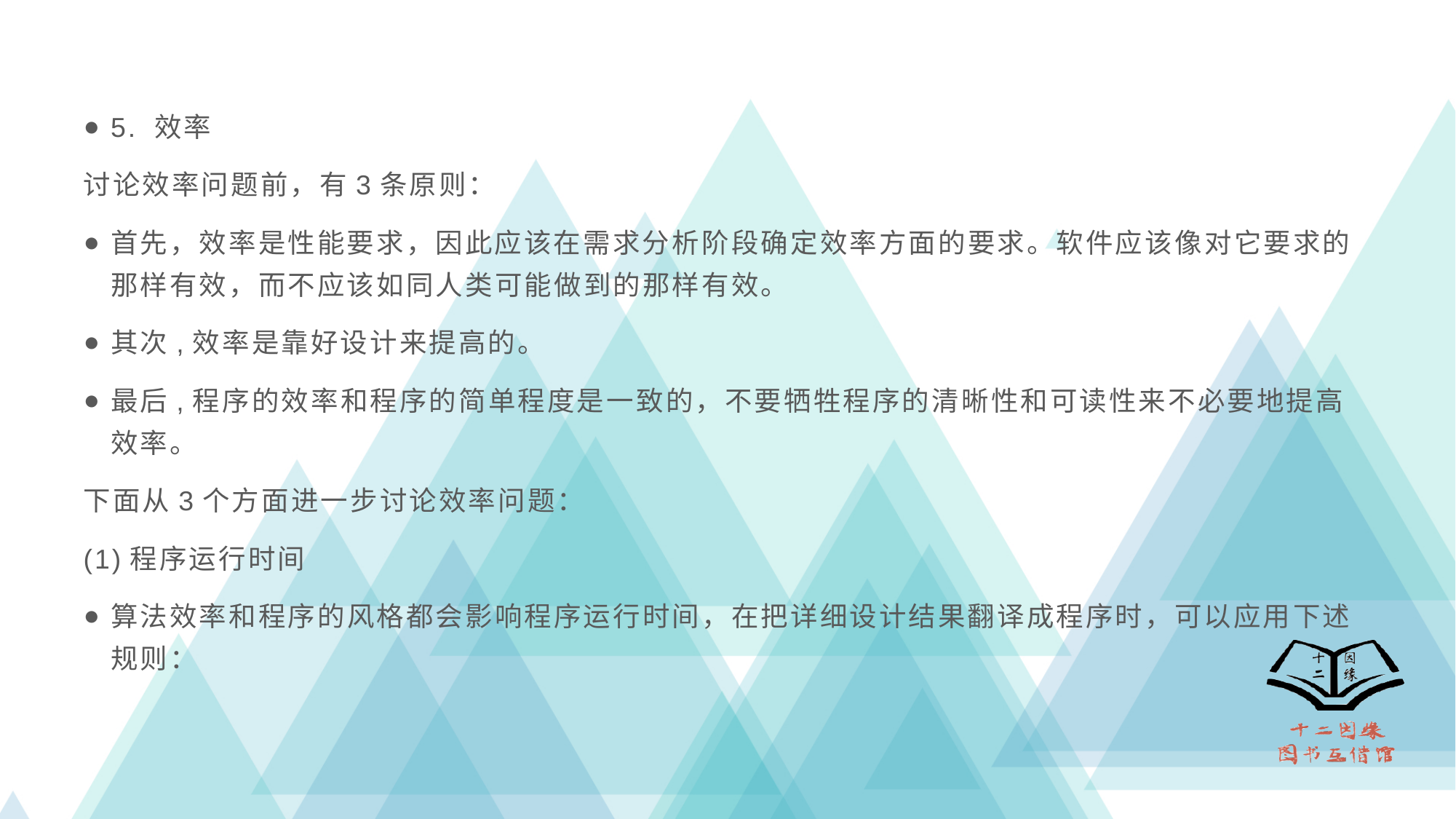

5. 效率
讨论效率问题前，有3条原则：
首先，效率是性能要求，因此应该在需求分析阶段确定效率方面的要求。软件应该像对它要求的那样有效，而不应该如同人类可能做到的那样有效。
其次,效率是靠好设计来提高的。
最后,程序的效率和程序的简单程度是一致的，不要牺牲程序的清晰性和可读性来不必要地提高效率。
下面从3个方面进一步讨论效率问题：
(1)程序运行时间
算法效率和程序的风格都会影响程序运行时间，在把详细设计结果翻译成程序时，可以应用下述规则：